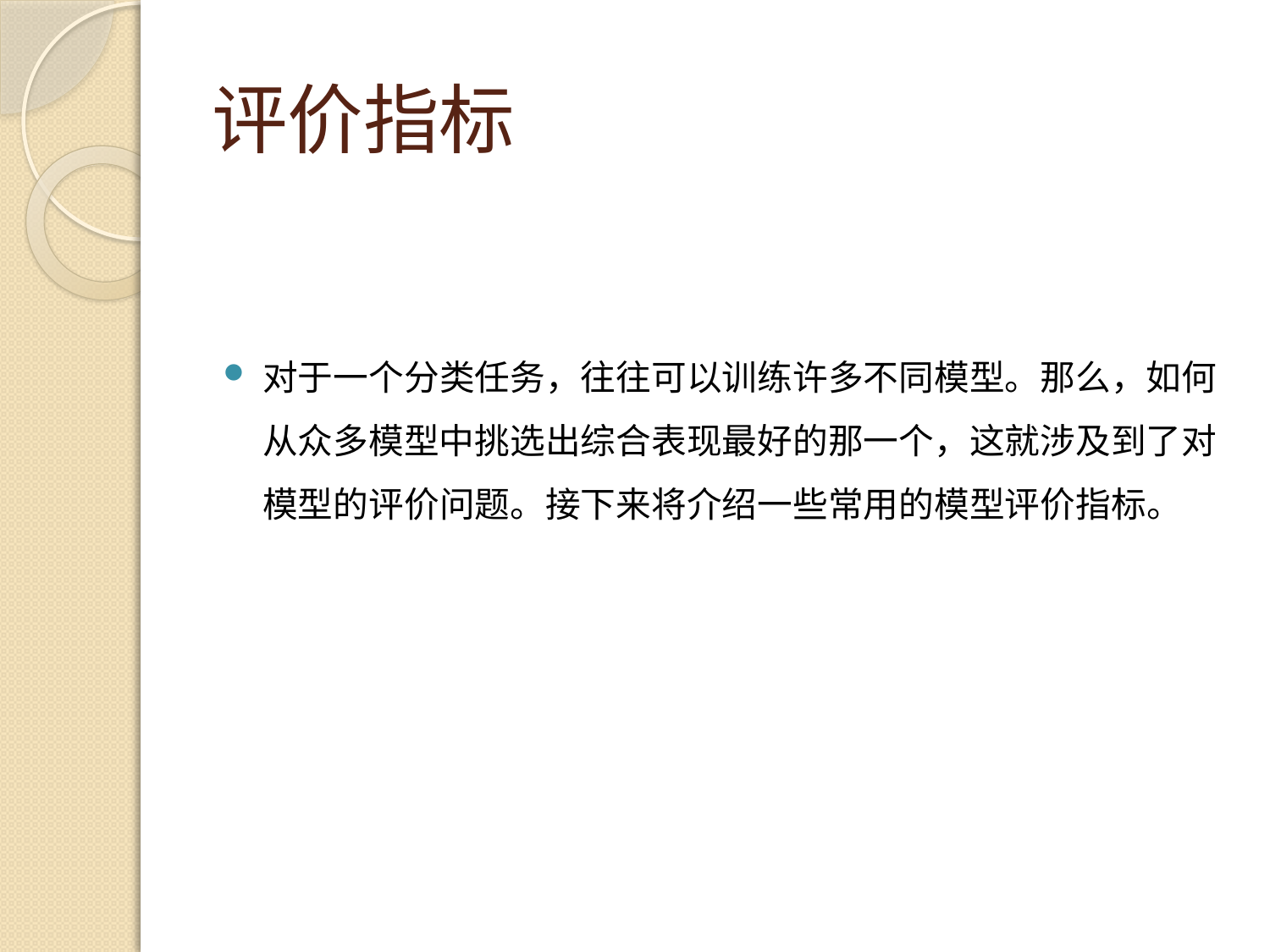

# 评价指标

对于一个分类任务，往往可以训练许多不同模型。那么，如何从众多模型中挑选出综合表现最好的那一个，这就涉及到了对模型的评价问题。接下来将介绍一些常用的模型评价指标。